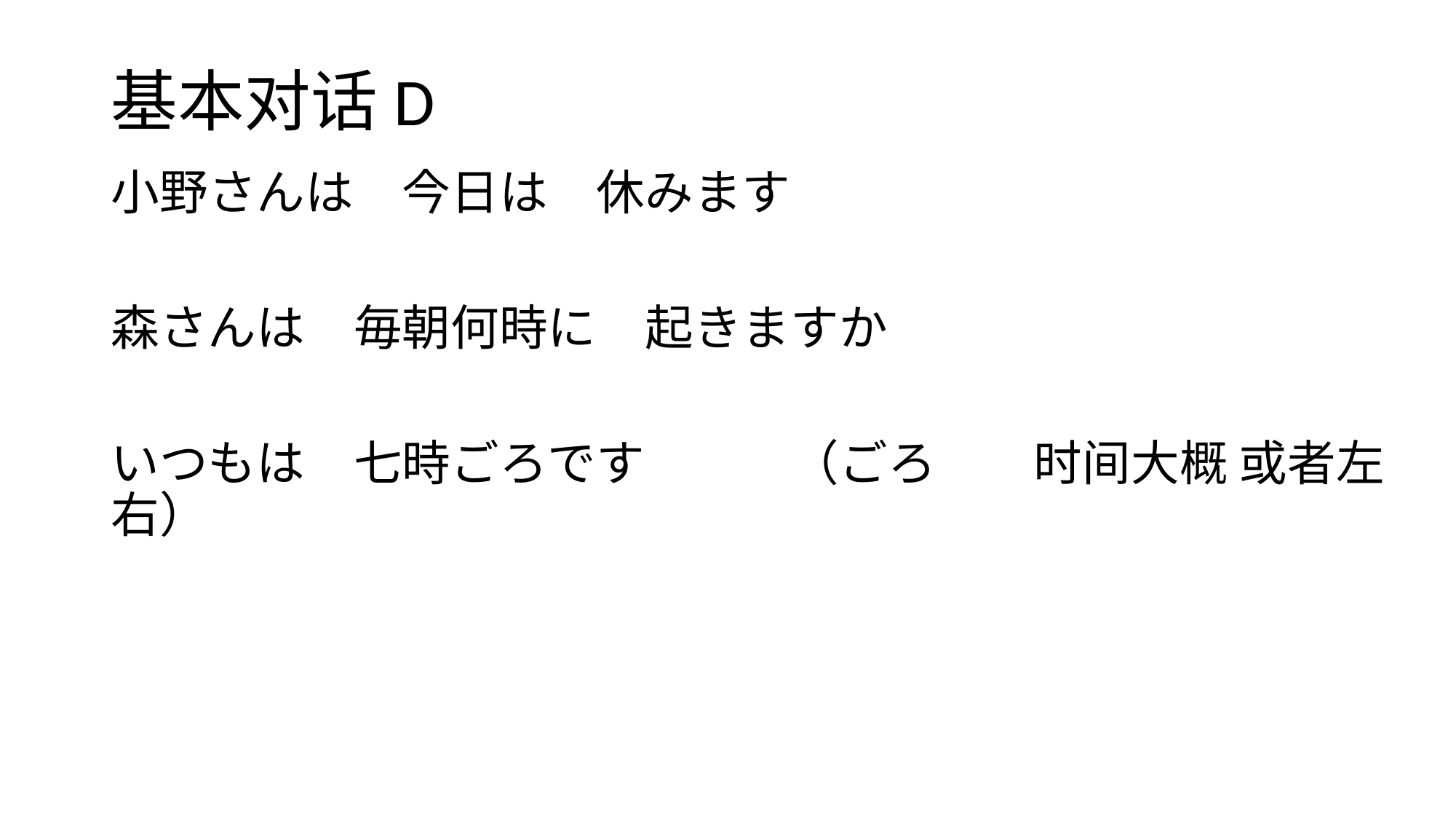

# 基本对话D
小野さんは　今日は　休みます

森さんは　毎朝何時に　起きますか

いつもは　七時ごろです　　　（ごろ　　时间大概 或者左右）